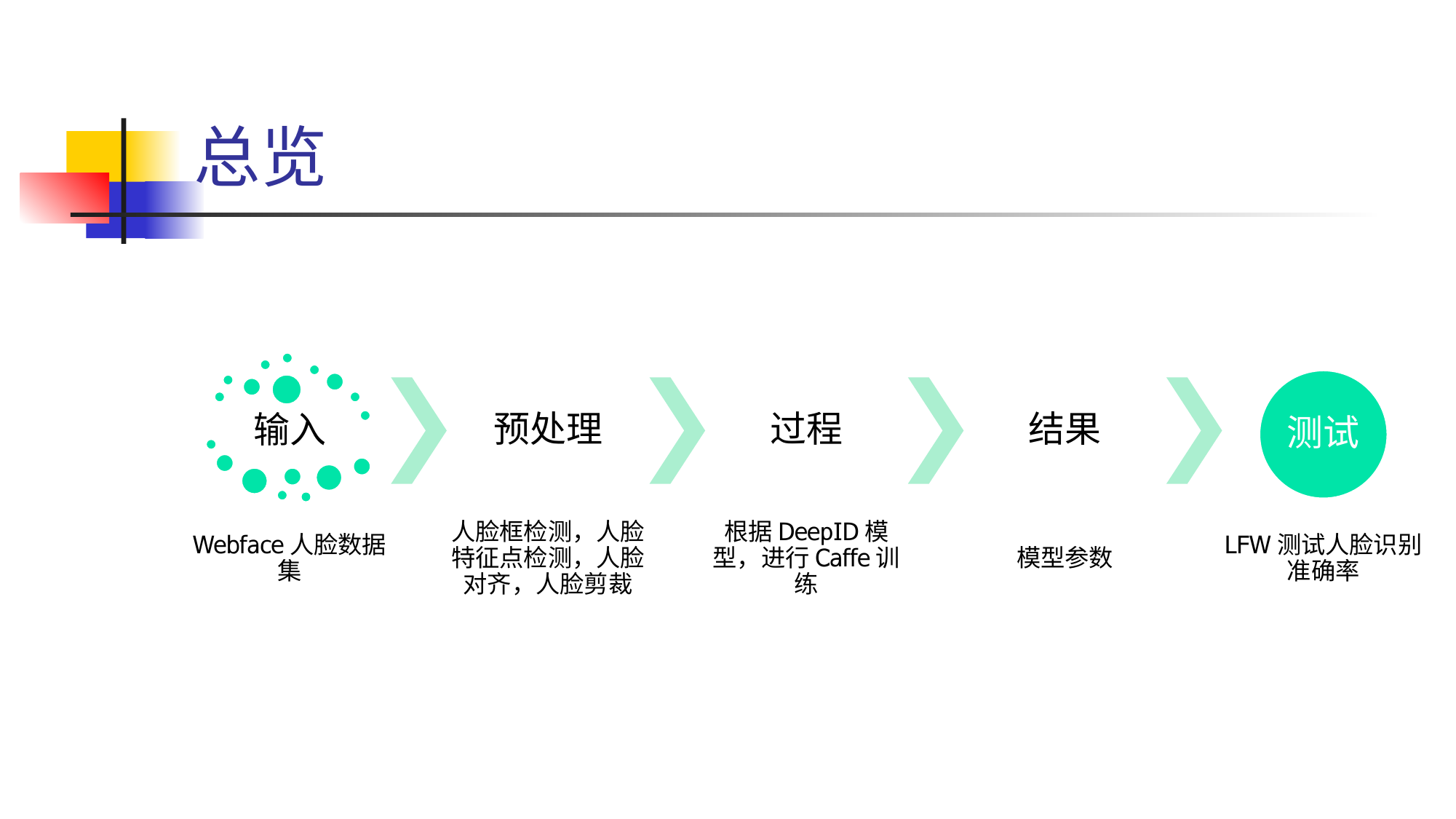

总览

测试

预处理
过程
结果

输入

Webface人脸数据集
人脸框检测，人脸特征点检测，人脸对齐，人脸剪裁
根据DeepID模型，进行Caffe训练
模型参数
LFW测试人脸识别准确率